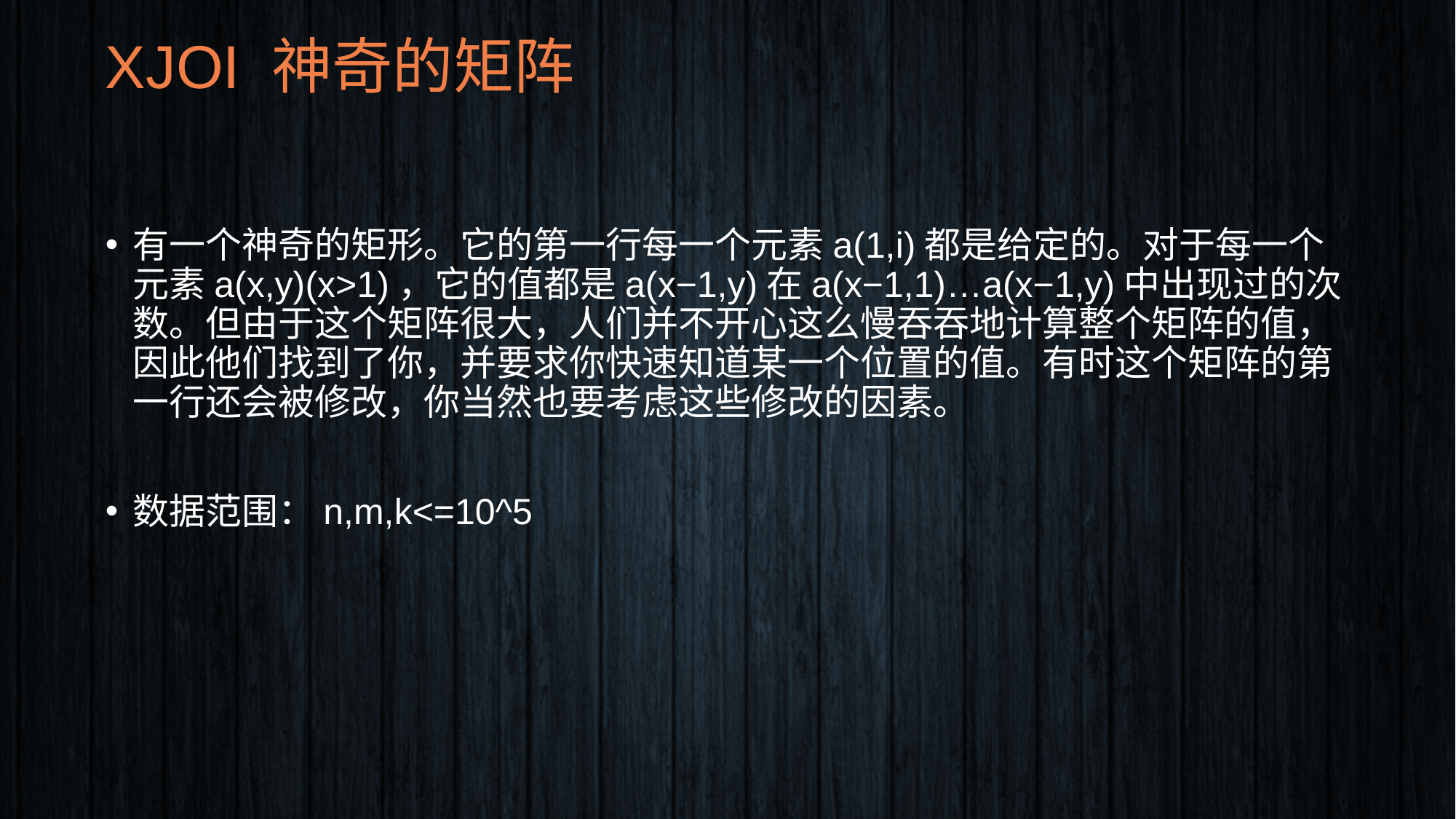

# XJOI 神奇的矩阵
有一个神奇的矩形。它的第一行每一个元素a(1,i)都是给定的。对于每一个元素a(x,y)(x>1)，它的值都是a(x−1,y)在a(x−1,1)…a(x−1,y)中出现过的次数。但由于这个矩阵很大，人们并不开心这么慢吞吞地计算整个矩阵的值，因此他们找到了你，并要求你快速知道某一个位置的值。有时这个矩阵的第一行还会被修改，你当然也要考虑这些修改的因素。

数据范围：n,m,k<=10^5